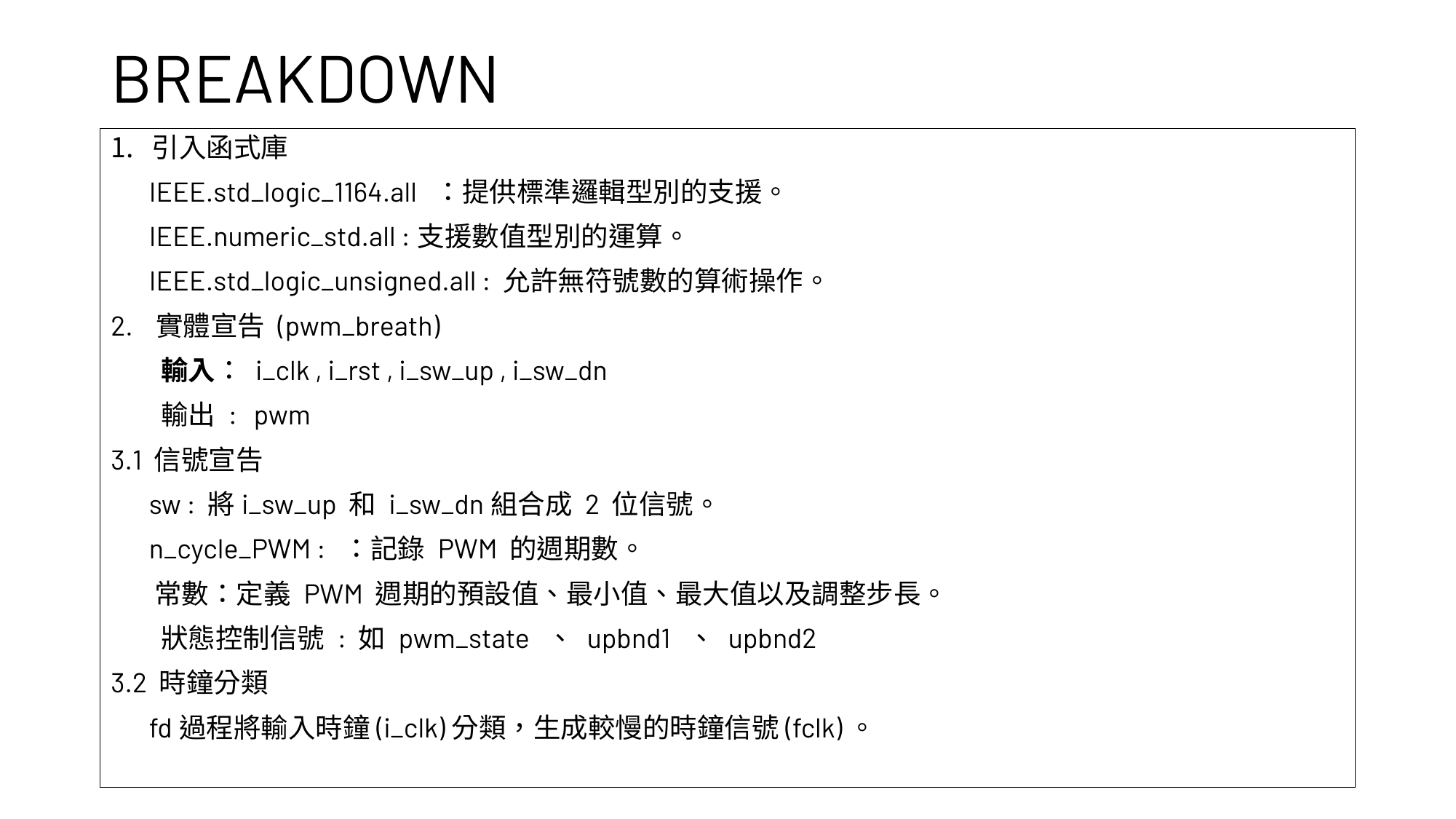

# BREAKDOWN
引入函式庫
       IEEE.std_logic_1164.all  ：提供標準邏輯型別的支援。
       IEEE.numeric_std.all :支援數值型別的運算。
       IEEE.std_logic_unsigned.all : 允許無符號數的算術操作。
2.   實體宣告 (pwm_breath)
       輸入： i_clk , i_rst , i_sw_up , i_sw_dn
       輸出 :   pwm
3.1 信號宣告
       sw : 將i_sw_up 和 i_sw_dn組合成 2 位信號。
       n_cycle_PWM :  ：記錄 PWM 的週期數。
      常數：定義 PWM 週期的預設值、最小值、最大值以及調整步長。
       狀態控制信號 : 如 pwm_state  、 upbnd1  、 upbnd2
3.2 時鐘分類
       fd過程將輸入時鐘(i_clk)分類，生成較慢的時鐘信號(fclk)。